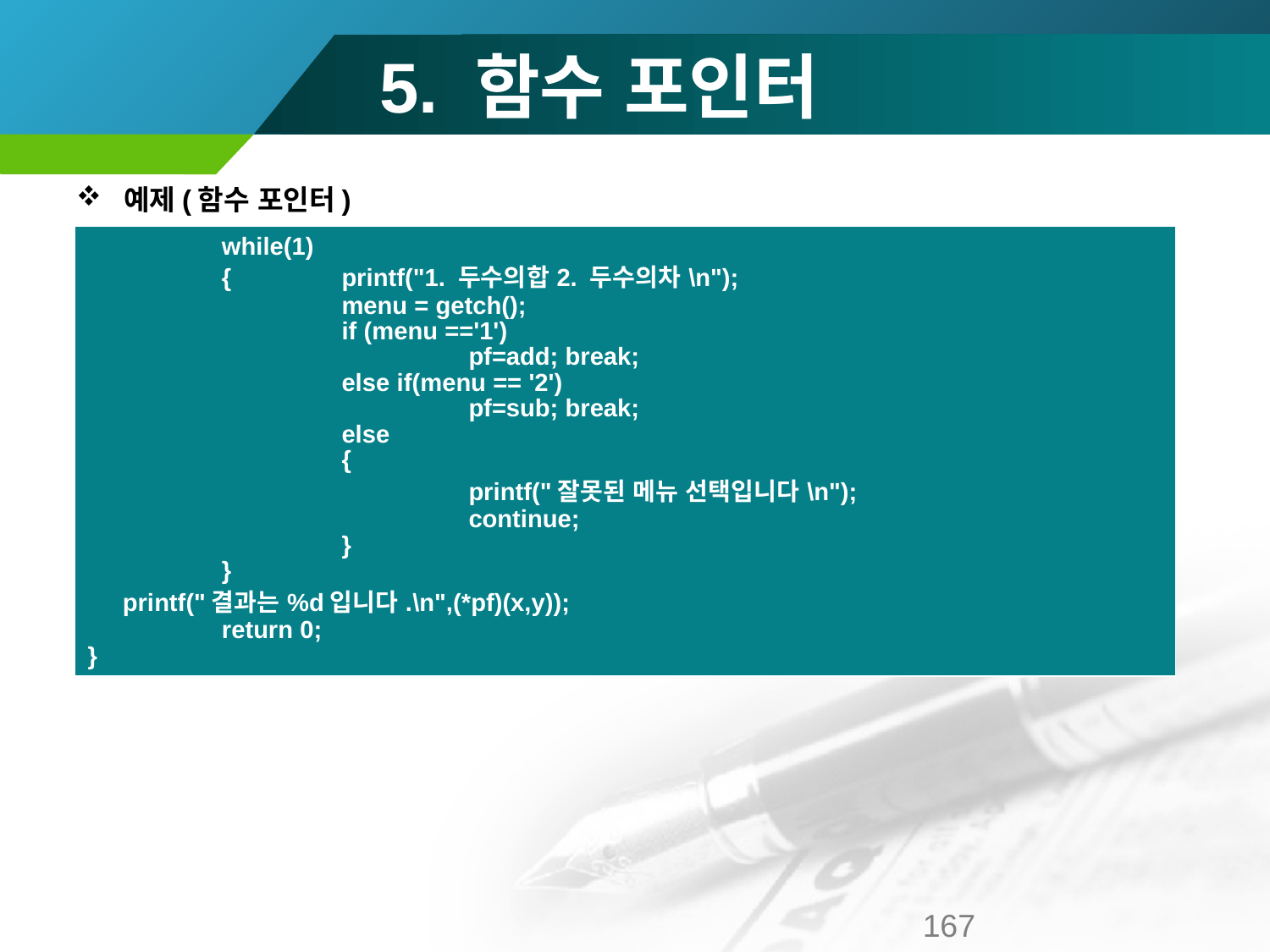

# 5. 함수 포인터
예제(함수 포인터)
| while(1) { printf("1. 두수의합2. 두수의차\n"); menu = getch(); if (menu =='1') pf=add; break; else if(menu == '2') pf=sub; break; else { printf("잘못된 메뉴 선택입니다\n"); continue; } } printf("결과는%d입니다.\n",(\*pf)(x,y)); return 0; } |
| --- |
167